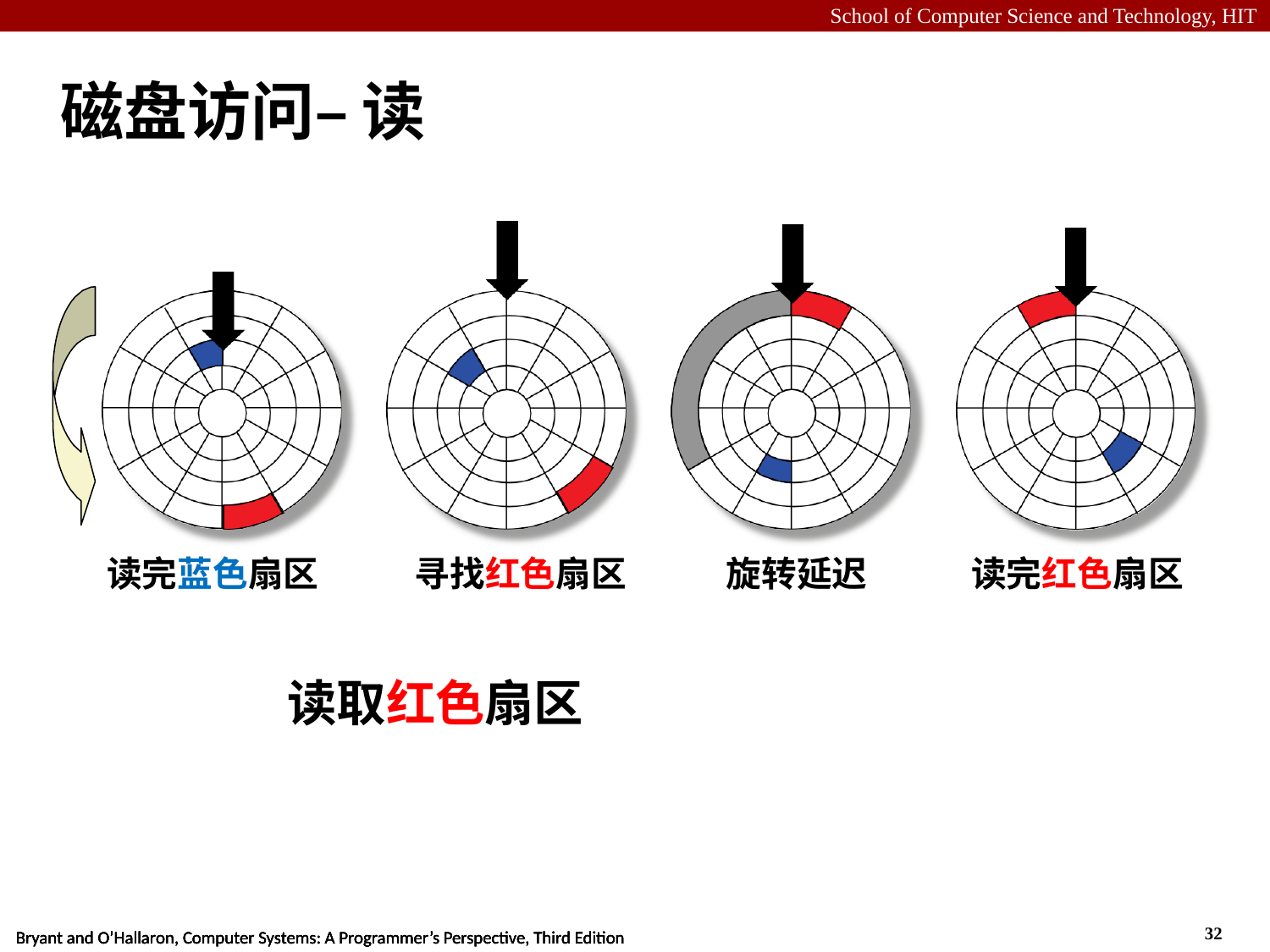

# 磁盘访问– 读

读完蓝色扇区
寻找红色扇区
旋转延迟
读完红色扇区
读取红色扇区